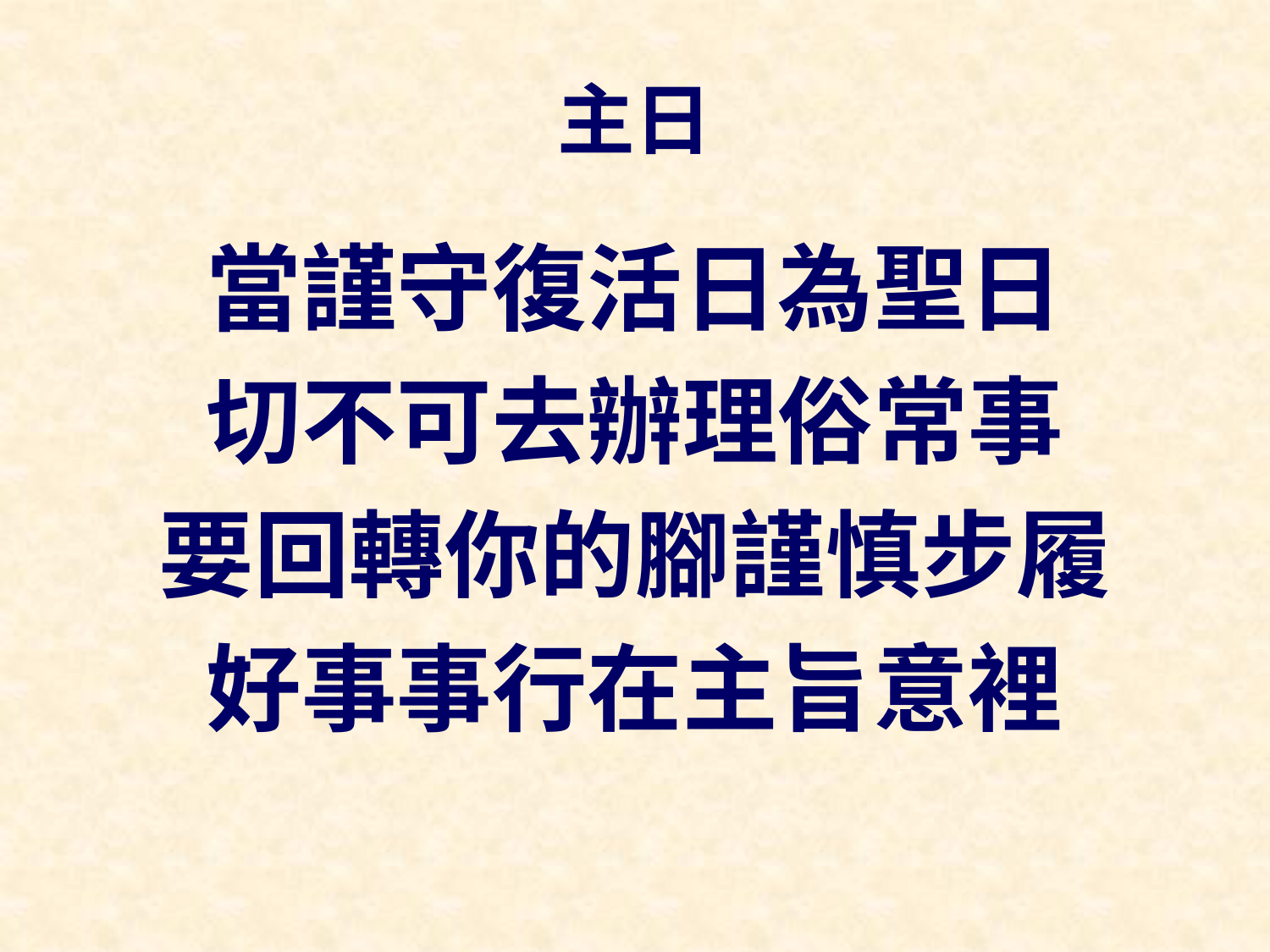

# 主日
當謹守復活日為聖日
切不可去辦理俗常事
要回轉你的腳謹慎步履
好事事行在主旨意裡